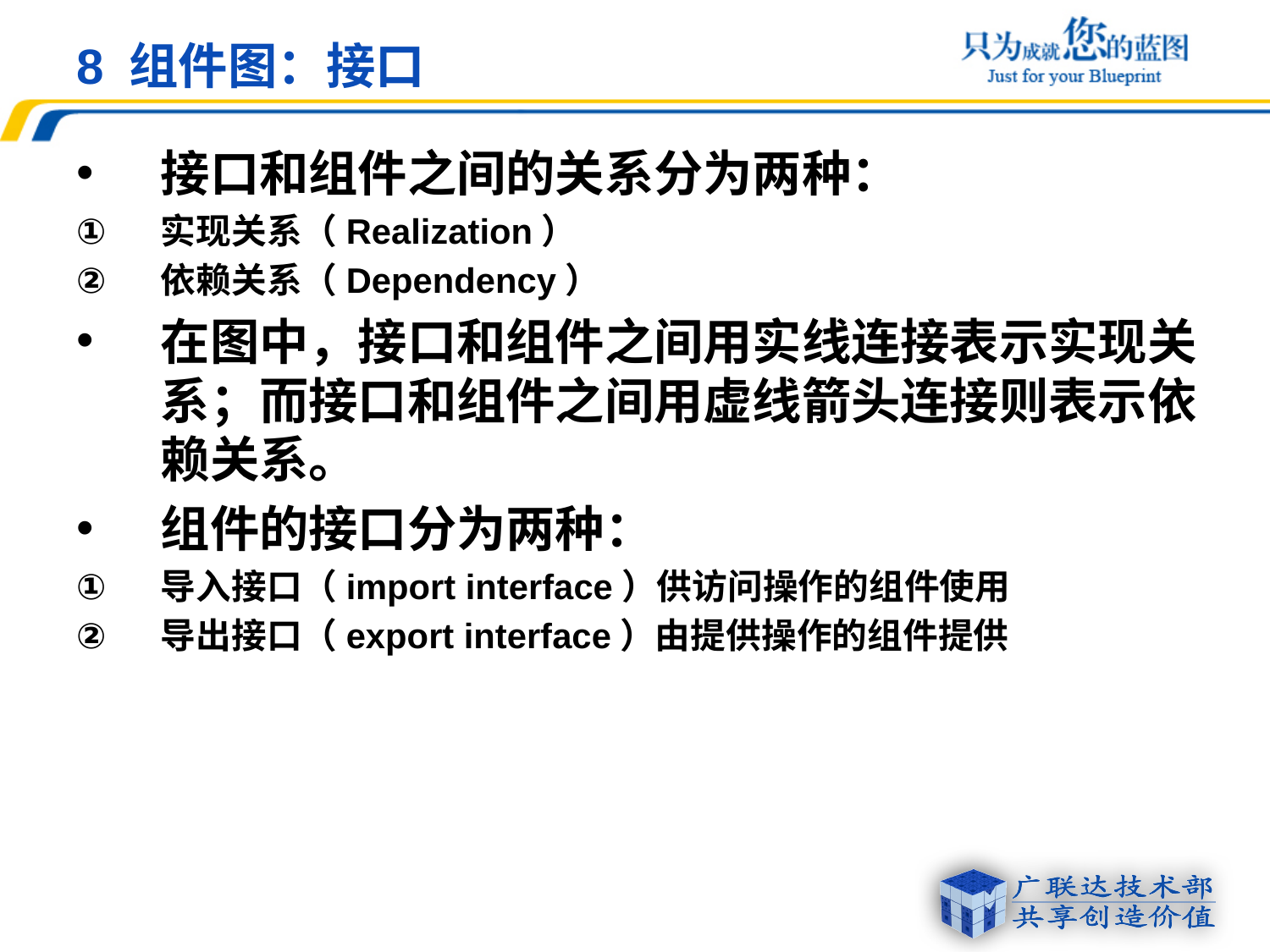

# 8 组件图：接口
接口和组件之间的关系分为两种：
实现关系（Realization）
依赖关系（Dependency）
在图中，接口和组件之间用实线连接表示实现关系；而接口和组件之间用虚线箭头连接则表示依赖关系。
组件的接口分为两种：
导入接口（import interface）供访问操作的组件使用
导出接口（export interface）由提供操作的组件提供